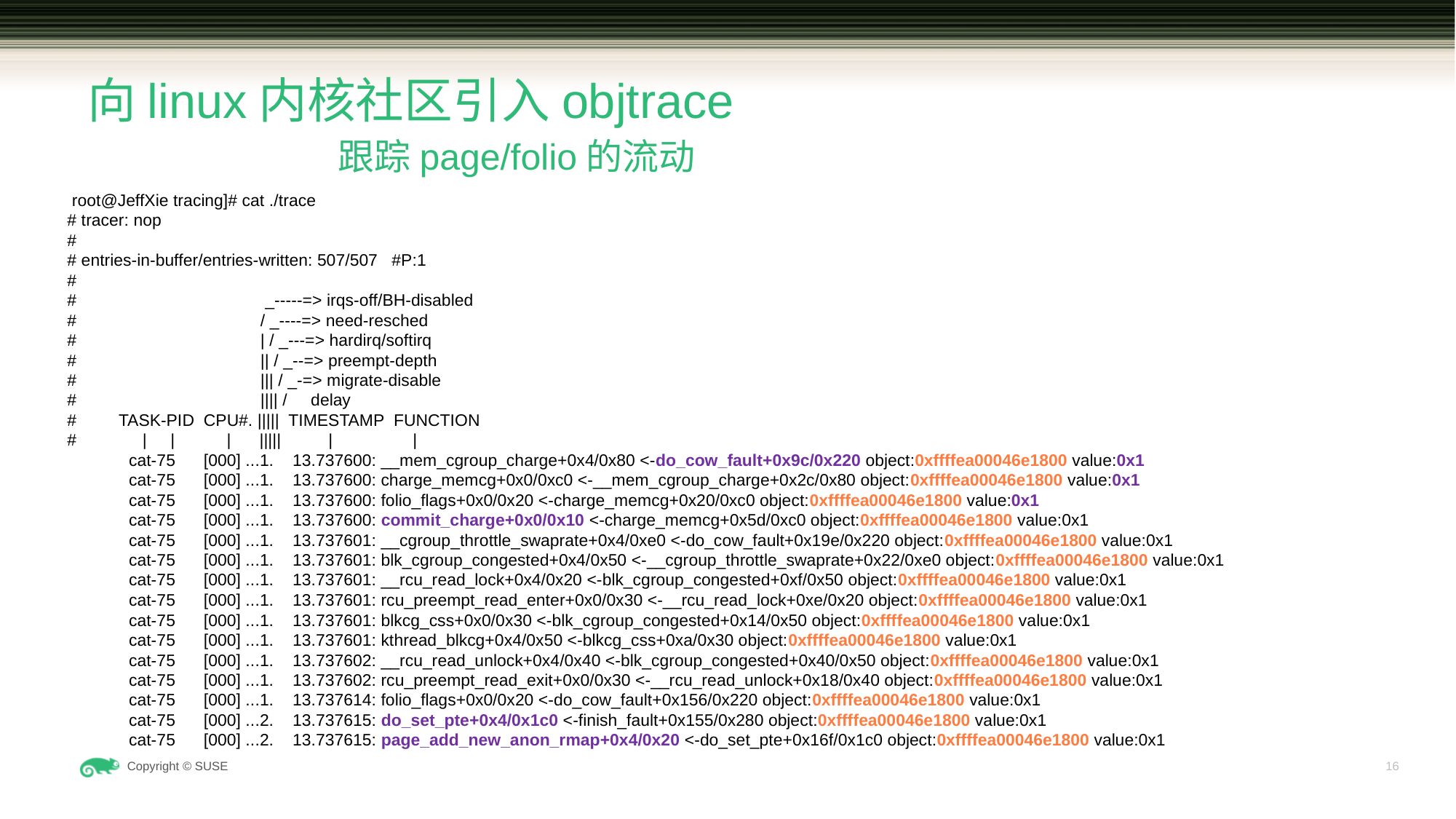

# 向linux内核社区引入objtrace
跟踪page/folio的流动
 root@JeffXie tracing]# cat ./trace
# tracer: nop
#
# entries-in-buffer/entries-written: 507/507   #P:1
#
#                                        _-----=> irqs-off/BH-disabled
#                                       / _----=> need-resched
#                                       | / _---=> hardirq/softirq
#                                       || / _--=> preempt-depth
#                                       ||| / _-=> migrate-disable
#                                       |||| /     delay
#         TASK-PID  CPU#. |||||  TIMESTAMP  FUNCTION
#              |     |           |      |||||          |                 |
             cat-75      [000] ...1.    13.737600: __mem_cgroup_charge+0x4/0x80 <-do_cow_fault+0x9c/0x220 object:0xffffea00046e1800 value:0x1
             cat-75      [000] ...1.    13.737600: charge_memcg+0x0/0xc0 <-__mem_cgroup_charge+0x2c/0x80 object:0xffffea00046e1800 value:0x1
             cat-75      [000] ...1.    13.737600: folio_flags+0x0/0x20 <-charge_memcg+0x20/0xc0 object:0xffffea00046e1800 value:0x1
             cat-75      [000] ...1.    13.737600: commit_charge+0x0/0x10 <-charge_memcg+0x5d/0xc0 object:0xffffea00046e1800 value:0x1
             cat-75      [000] ...1.    13.737601: __cgroup_throttle_swaprate+0x4/0xe0 <-do_cow_fault+0x19e/0x220 object:0xffffea00046e1800 value:0x1
             cat-75      [000] ...1.    13.737601: blk_cgroup_congested+0x4/0x50 <-__cgroup_throttle_swaprate+0x22/0xe0 object:0xffffea00046e1800 value:0x1
             cat-75      [000] ...1.    13.737601: __rcu_read_lock+0x4/0x20 <-blk_cgroup_congested+0xf/0x50 object:0xffffea00046e1800 value:0x1
             cat-75      [000] ...1.    13.737601: rcu_preempt_read_enter+0x0/0x30 <-__rcu_read_lock+0xe/0x20 object:0xffffea00046e1800 value:0x1
             cat-75      [000] ...1.    13.737601: blkcg_css+0x0/0x30 <-blk_cgroup_congested+0x14/0x50 object:0xffffea00046e1800 value:0x1
             cat-75      [000] ...1.    13.737601: kthread_blkcg+0x4/0x50 <-blkcg_css+0xa/0x30 object:0xffffea00046e1800 value:0x1
             cat-75      [000] ...1.    13.737602: __rcu_read_unlock+0x4/0x40 <-blk_cgroup_congested+0x40/0x50 object:0xffffea00046e1800 value:0x1
             cat-75      [000] ...1.    13.737602: rcu_preempt_read_exit+0x0/0x30 <-__rcu_read_unlock+0x18/0x40 object:0xffffea00046e1800 value:0x1
             cat-75      [000] ...1.    13.737614: folio_flags+0x0/0x20 <-do_cow_fault+0x156/0x220 object:0xffffea00046e1800 value:0x1
             cat-75      [000] ...2.    13.737615: do_set_pte+0x4/0x1c0 <-finish_fault+0x155/0x280 object:0xffffea00046e1800 value:0x1
             cat-75      [000] ...2.    13.737615: page_add_new_anon_rmap+0x4/0x20 <-do_set_pte+0x16f/0x1c0 object:0xffffea00046e1800 value:0x1
16